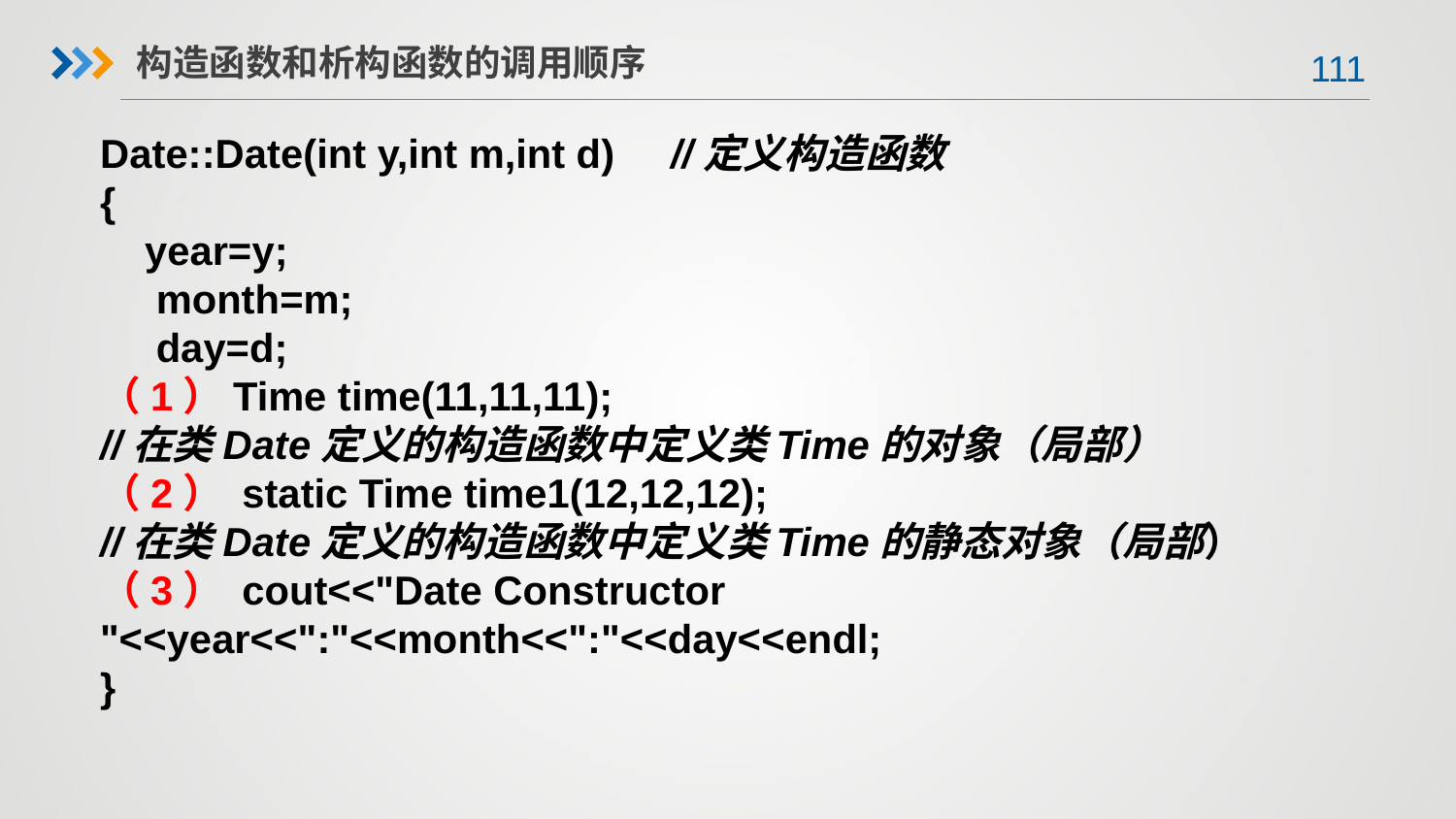

构造函数和析构函数的调用顺序
Date::Date(int y,int m,int d)     //定义构造函数
{
    year=y;
     month=m;
     day=d;
（1）Time time(11,11,11);
//在类Date定义的构造函数中定义类Time的对象（局部）
（2） static Time time1(12,12,12);
//在类Date定义的构造函数中定义类Time的静态对象（局部）
（3） cout<<"Date Constructor                          "<<year<<":"<<month<<":"<<day<<endl;
}